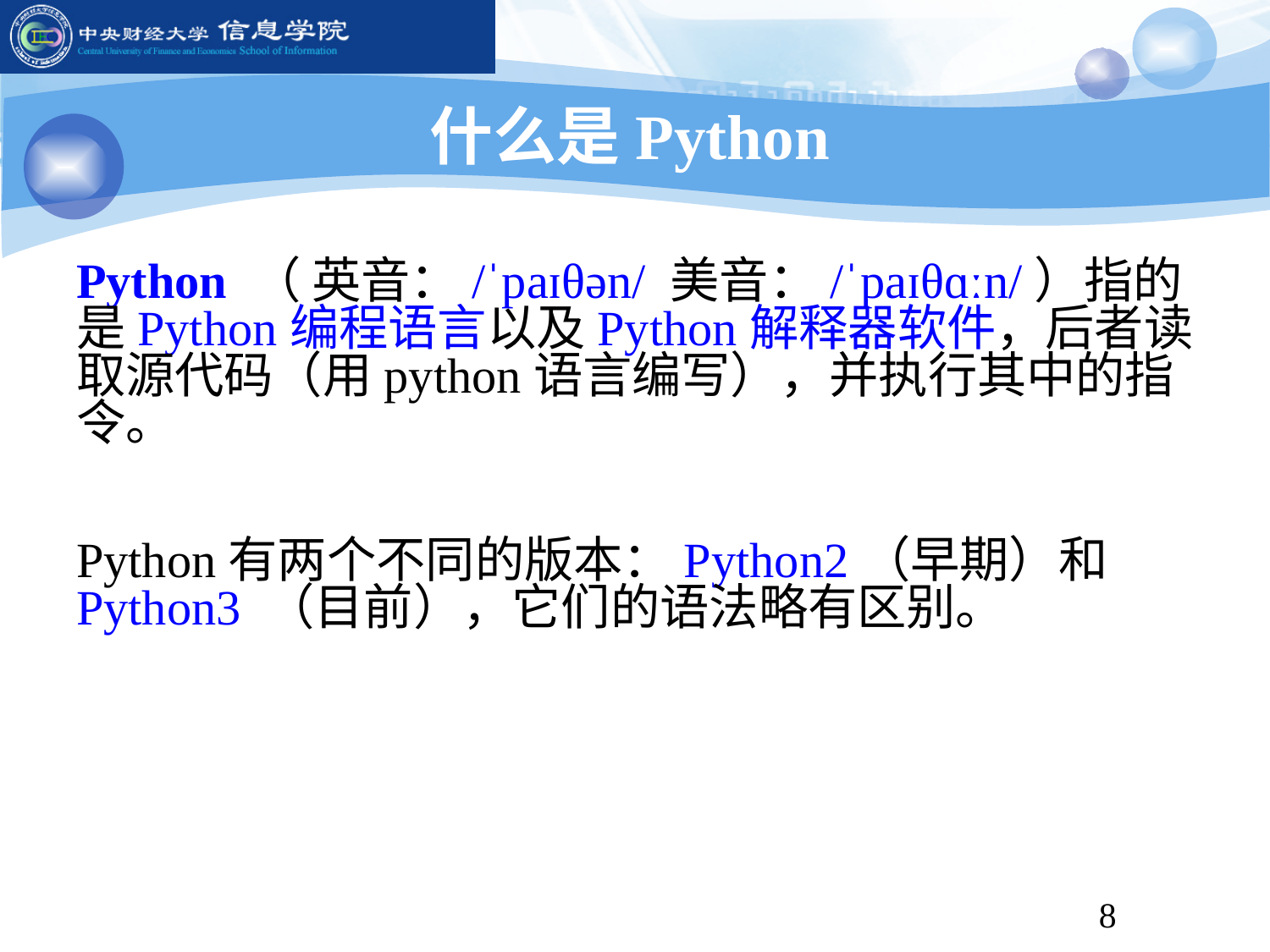

# 什么是Python
Python （ 英音：/ˈpaɪθən/ 美音：/ˈpaɪθɑːn/）指的是Python编程语言以及Python解释器软件，后者读取源代码（用python语言编写），并执行其中的指令。

Python有两个不同的版本：Python2（早期）和Python3 （目前），它们的语法略有区别。